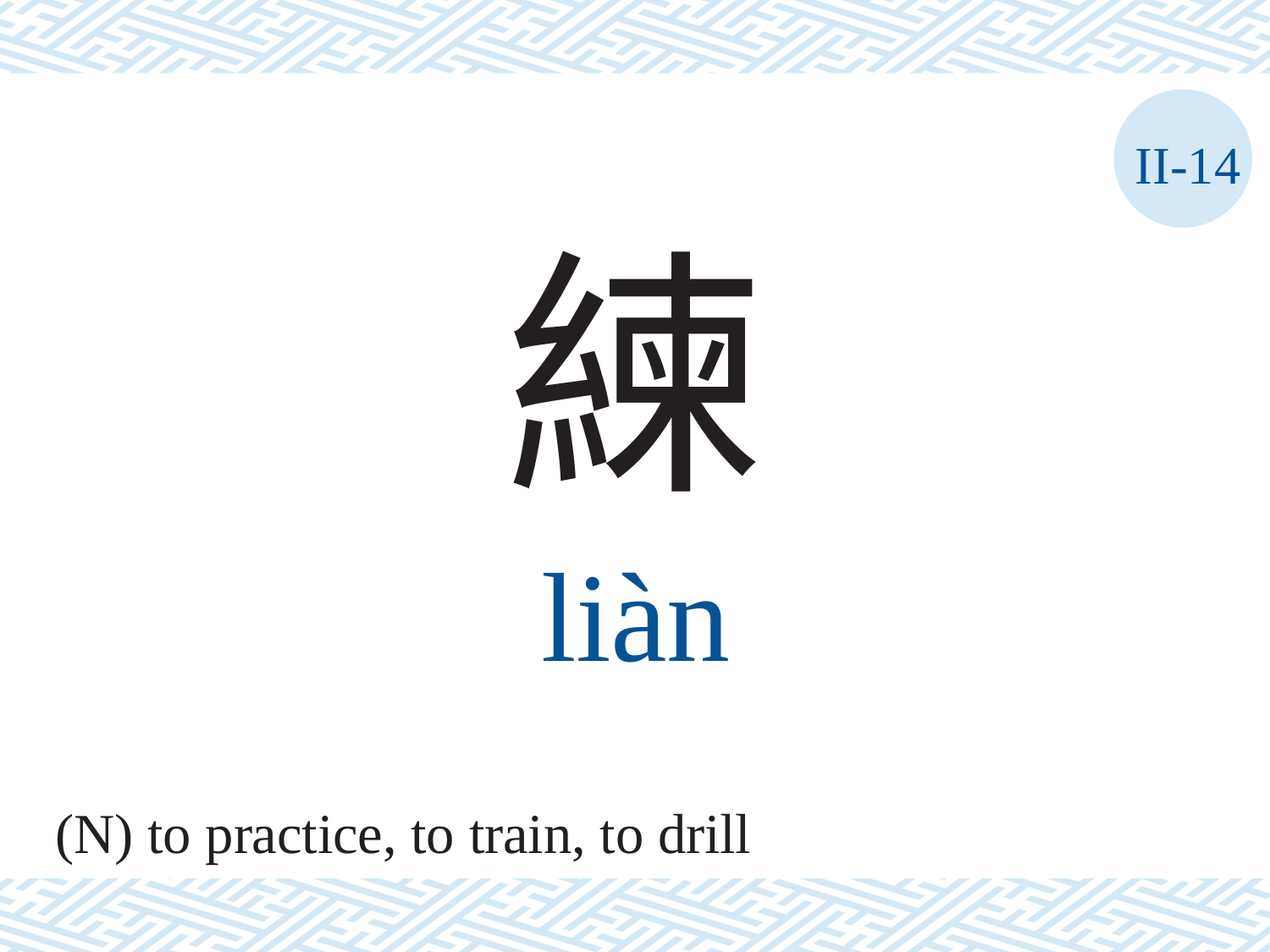

II-14
練
liàn
(N) to practice, to train, to drill